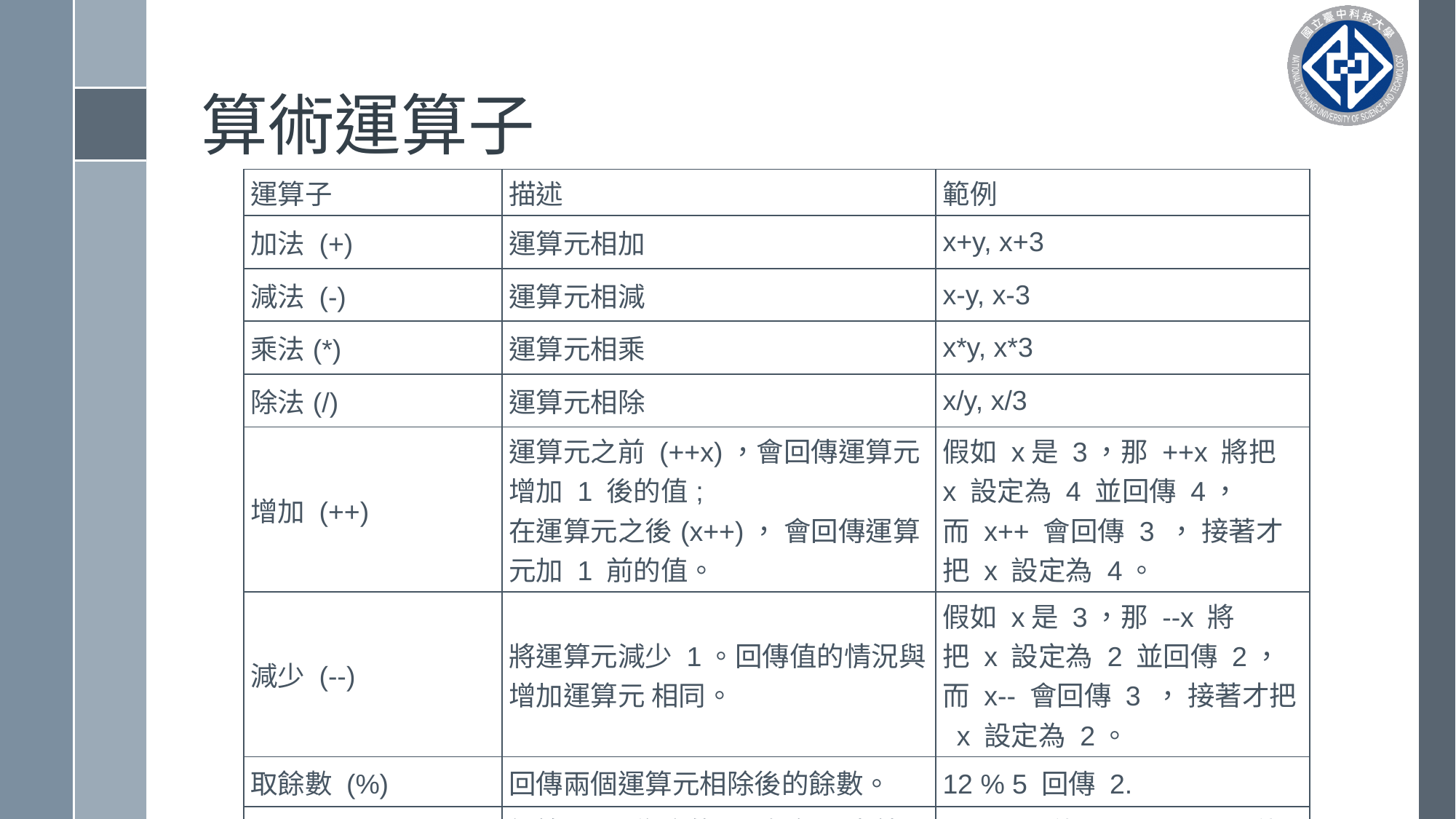

# 算術運算子
| 運算子 | 描述 | 範例 |
| --- | --- | --- |
| 加法 (+) | 運算元相加 | x+y, x+3 |
| 減法 (-) | 運算元相減 | x-y, x-3 |
| 乘法(\*) | 運算元相乘 | x\*y, x\*3 |
| 除法(/) | 運算元相除 | x/y, x/3 |
| 增加 (++) | 運算元之前 (++x)，會回傳運算元增加 1 後的值; 在運算元之後(x++)， 會回傳運算元加 1 前的值。 | 假如 x是 3，那 ++x 將把 x 設定為 4 並回傳 4，而 x++ 會回傳 3 ， 接著才把 x 設定為 4。 |
| 減少 (--) | 將運算元減少 1。回傳值的情況與 增加運算元 相同。 | 假如 x是 3，那 --x 將把 x 設定為 2 並回傳 2，而 x-- 會回傳 3 ， 接著才把 x 設定為 2。 |
| 取餘數 (%) | 回傳兩個運算元相除後的餘數。 | 12 % 5 回傳 2. |
| 指數運算子 (\*\*) | 計算以 a 為底的 b 次方， 也就是, a^b | 2 \*\* 3 回傳 8. 10 \*\* -1 回傳 0.1. |